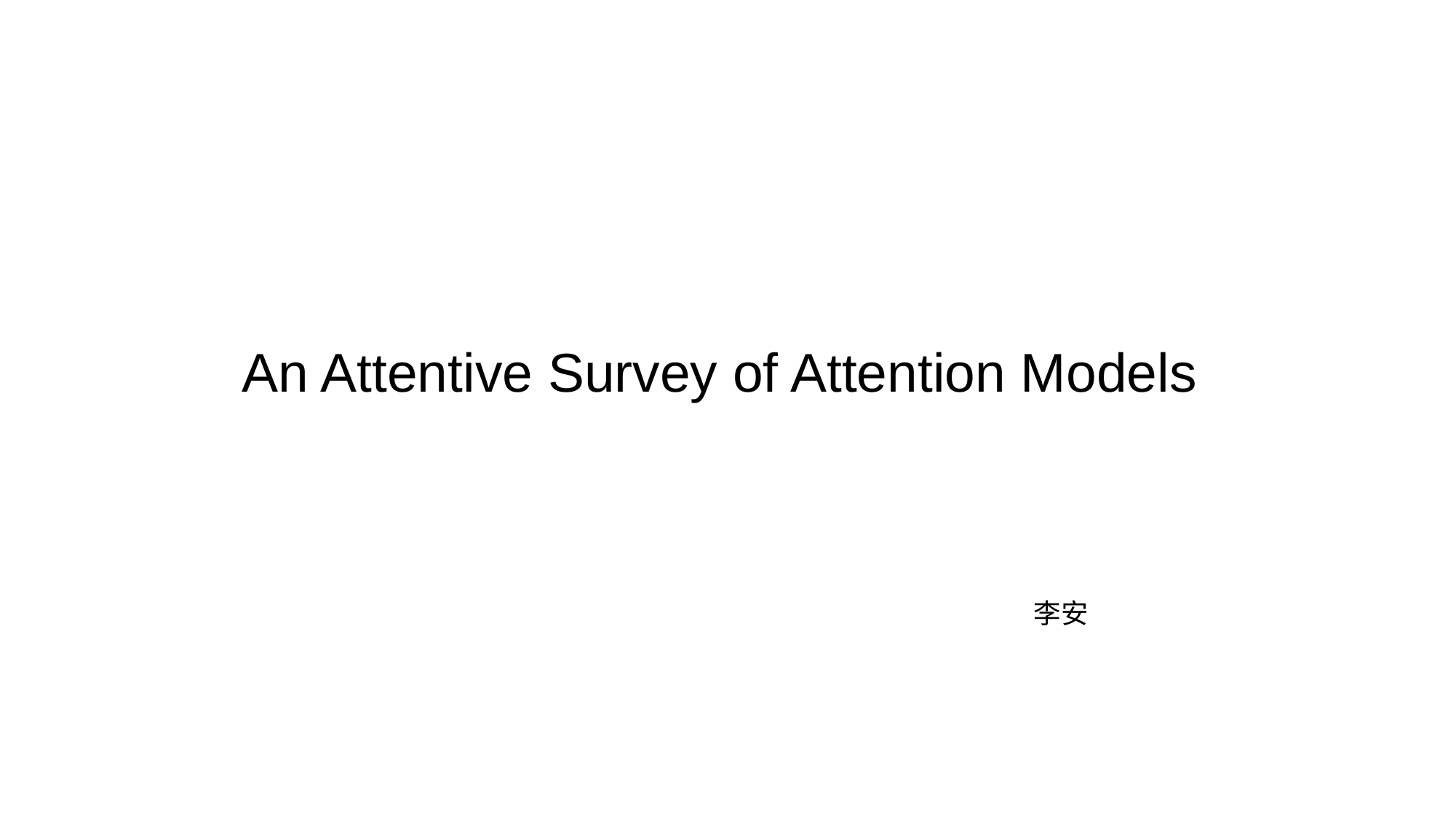

An Attentive Survey of Attention Models
李安